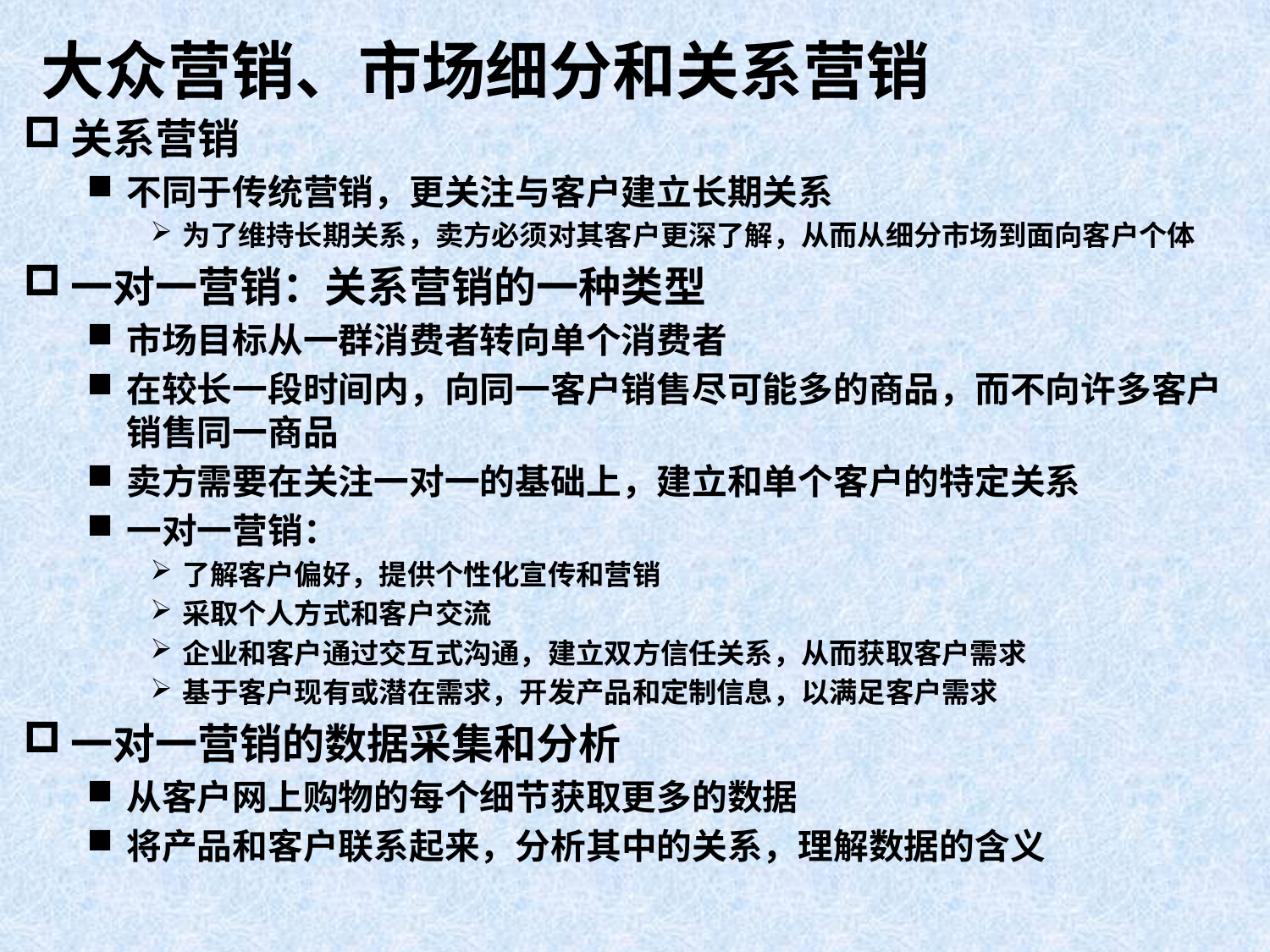

# 大众营销、市场细分和关系营销
关系营销
不同于传统营销，更关注与客户建立长期关系
为了维持长期关系，卖方必须对其客户更深了解，从而从细分市场到面向客户个体
一对一营销：关系营销的一种类型
市场目标从一群消费者转向单个消费者
在较长一段时间内，向同一客户销售尽可能多的商品，而不向许多客户销售同一商品
卖方需要在关注一对一的基础上，建立和单个客户的特定关系
一对一营销：
了解客户偏好，提供个性化宣传和营销
采取个人方式和客户交流
企业和客户通过交互式沟通，建立双方信任关系，从而获取客户需求
基于客户现有或潜在需求，开发产品和定制信息，以满足客户需求
一对一营销的数据采集和分析
从客户网上购物的每个细节获取更多的数据
将产品和客户联系起来，分析其中的关系，理解数据的含义